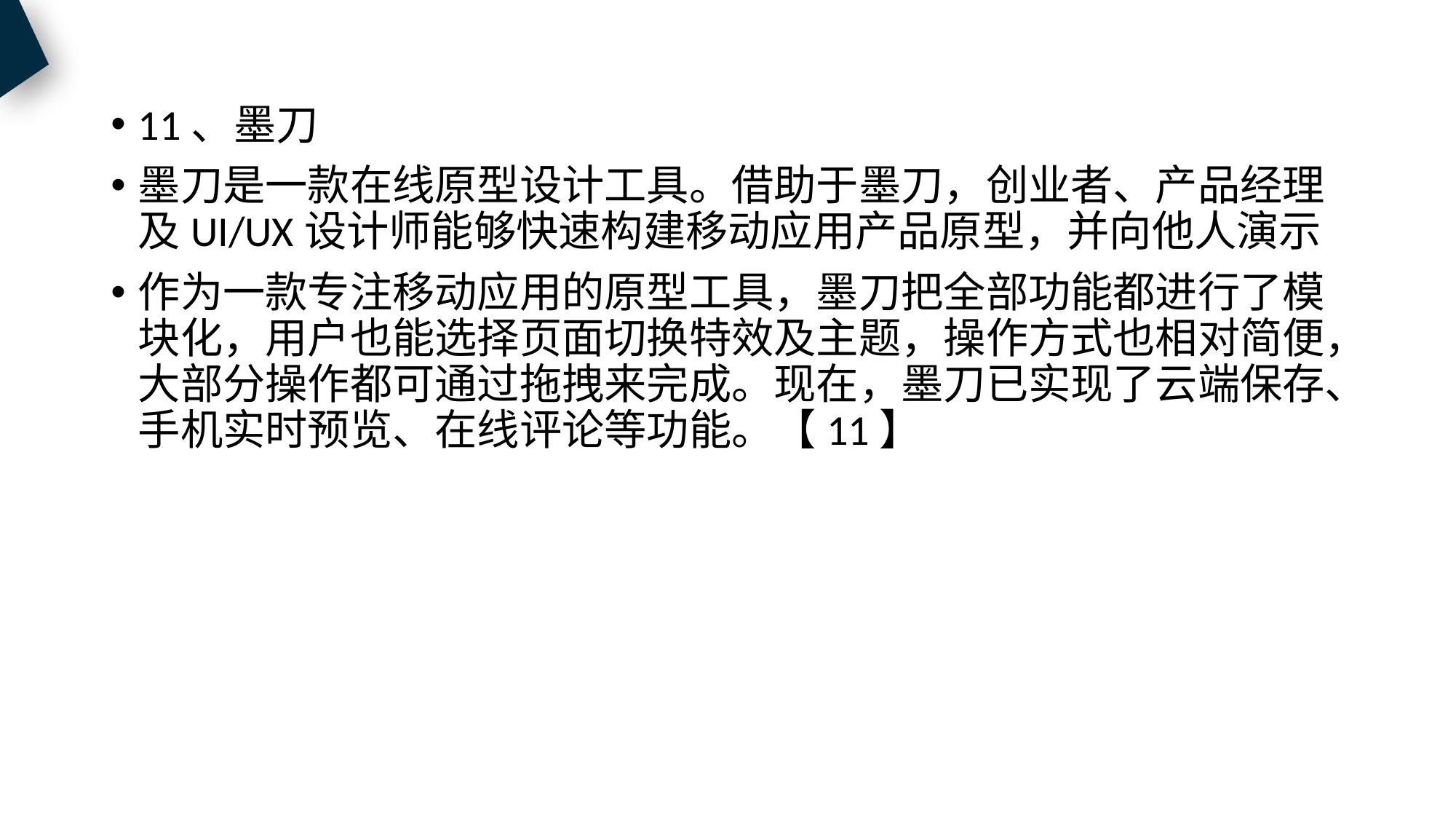

11、墨刀
墨刀是一款在线原型设计工具。借助于墨刀，创业者、产品经理及UI/UX设计师能够快速构建移动应用产品原型，并向他人演示
作为一款专注移动应用的原型工具，墨刀把全部功能都进行了模块化，用户也能选择页面切换特效及主题，操作方式也相对简便，大部分操作都可通过拖拽来完成。现在，墨刀已实现了云端保存、手机实时预览、在线评论等功能。【11】